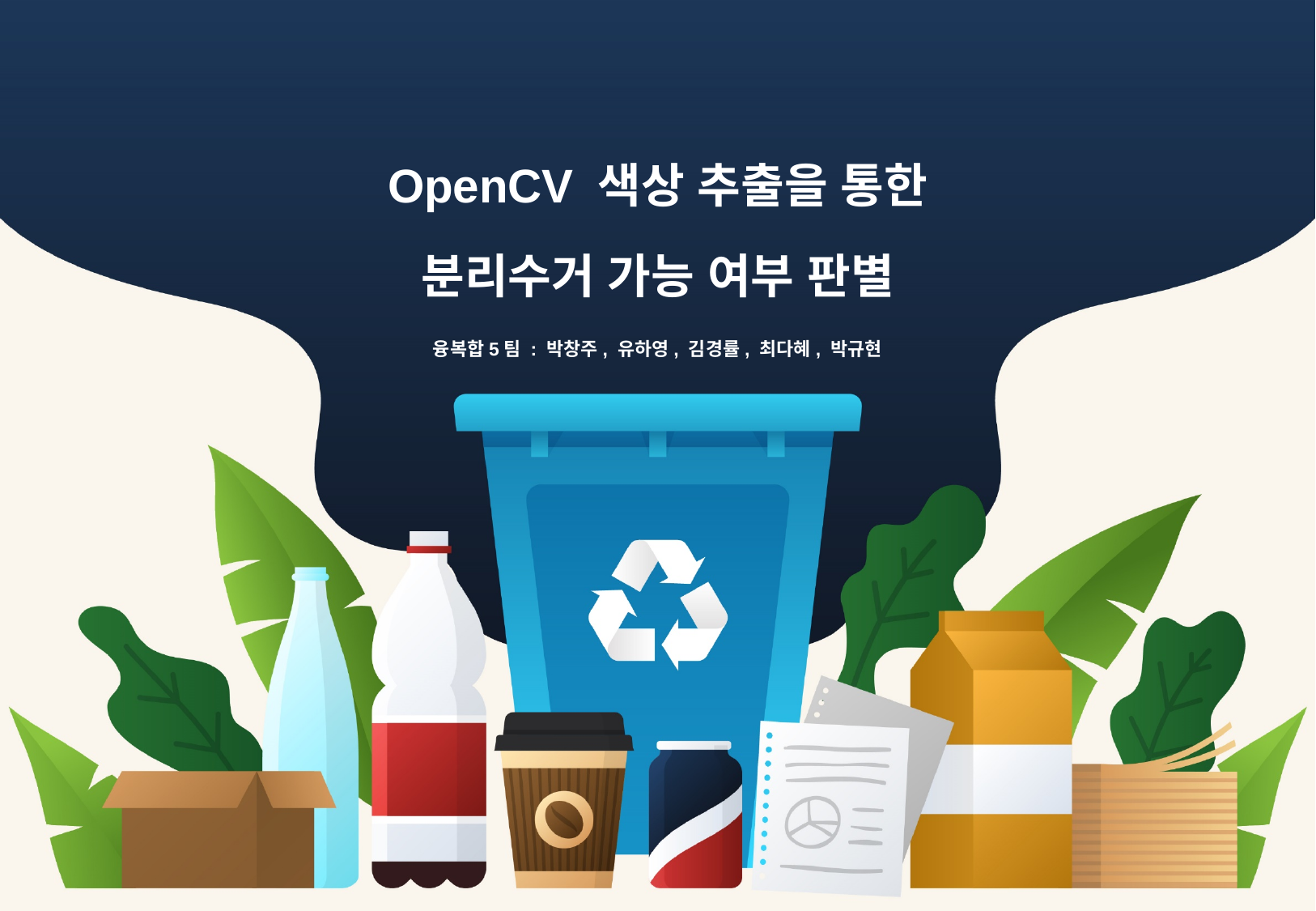

OpenCV 색상 추출을 통한
분리수거 가능 여부 판별
융복합5팀 : 박창주, 유하영, 김경률, 최다혜, 박규현